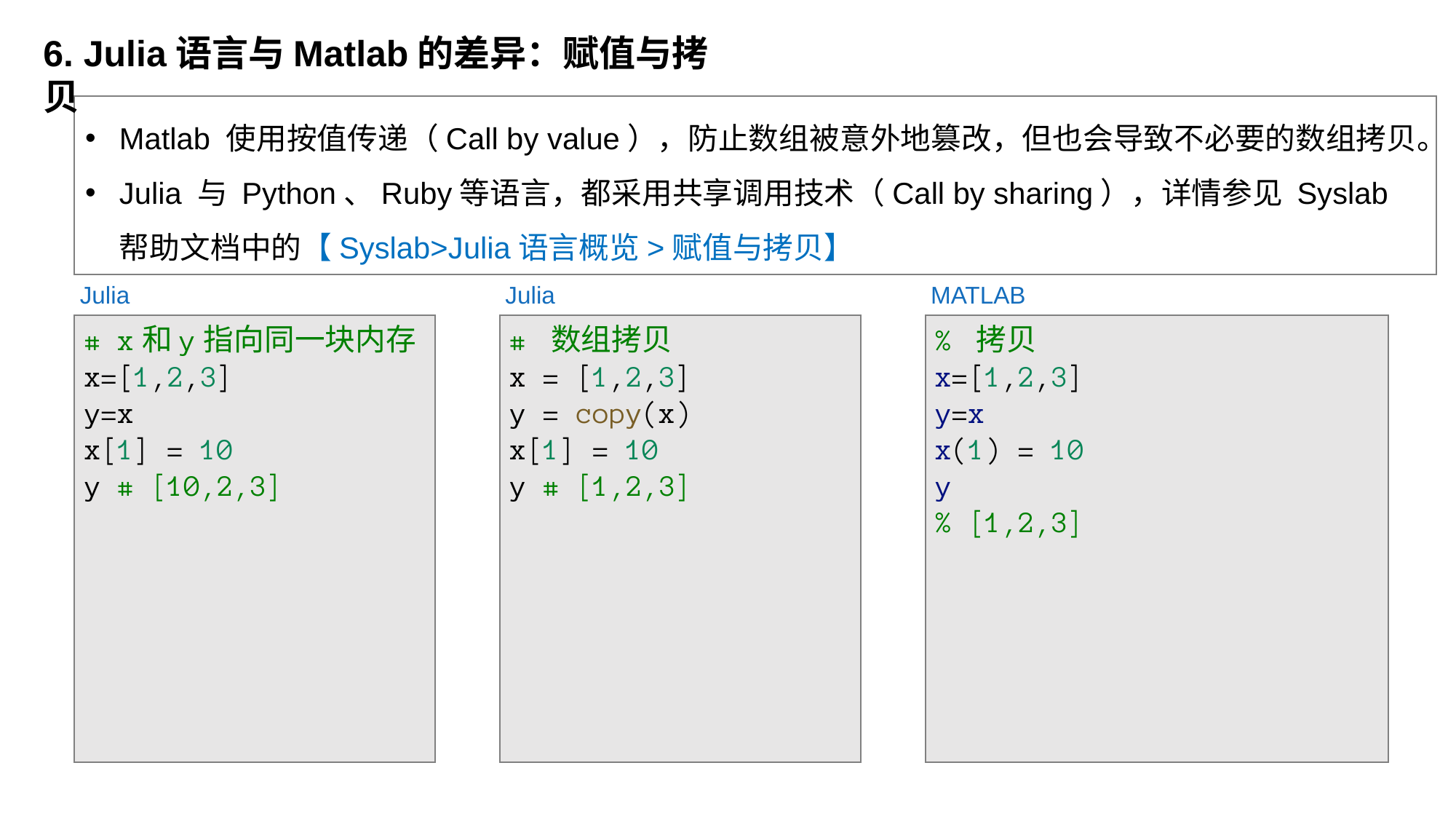

6. Julia语言与Matlab的差异：赋值与拷贝
Matlab 使用按值传递（Call by value），防止数组被意外地篡改，但也会导致不必要的数组拷贝。
Julia 与 Python、Ruby等语言，都采用共享调用技术（Call by sharing），详情参见 Syslab 帮助文档中的【Syslab>Julia语言概览>赋值与拷贝】
Julia
Julia
MATLAB
# x和y指向同一块内存
x=[1,2,3]
y=x
x[1] = 10
y # [10,2,3]
# 数组拷贝
x = [1,2,3]
y = copy(x)
x[1] = 10
y # [1,2,3]
% 拷贝
x=[1,2,3]
y=x
x(1) = 10
y
% [1,2,3]